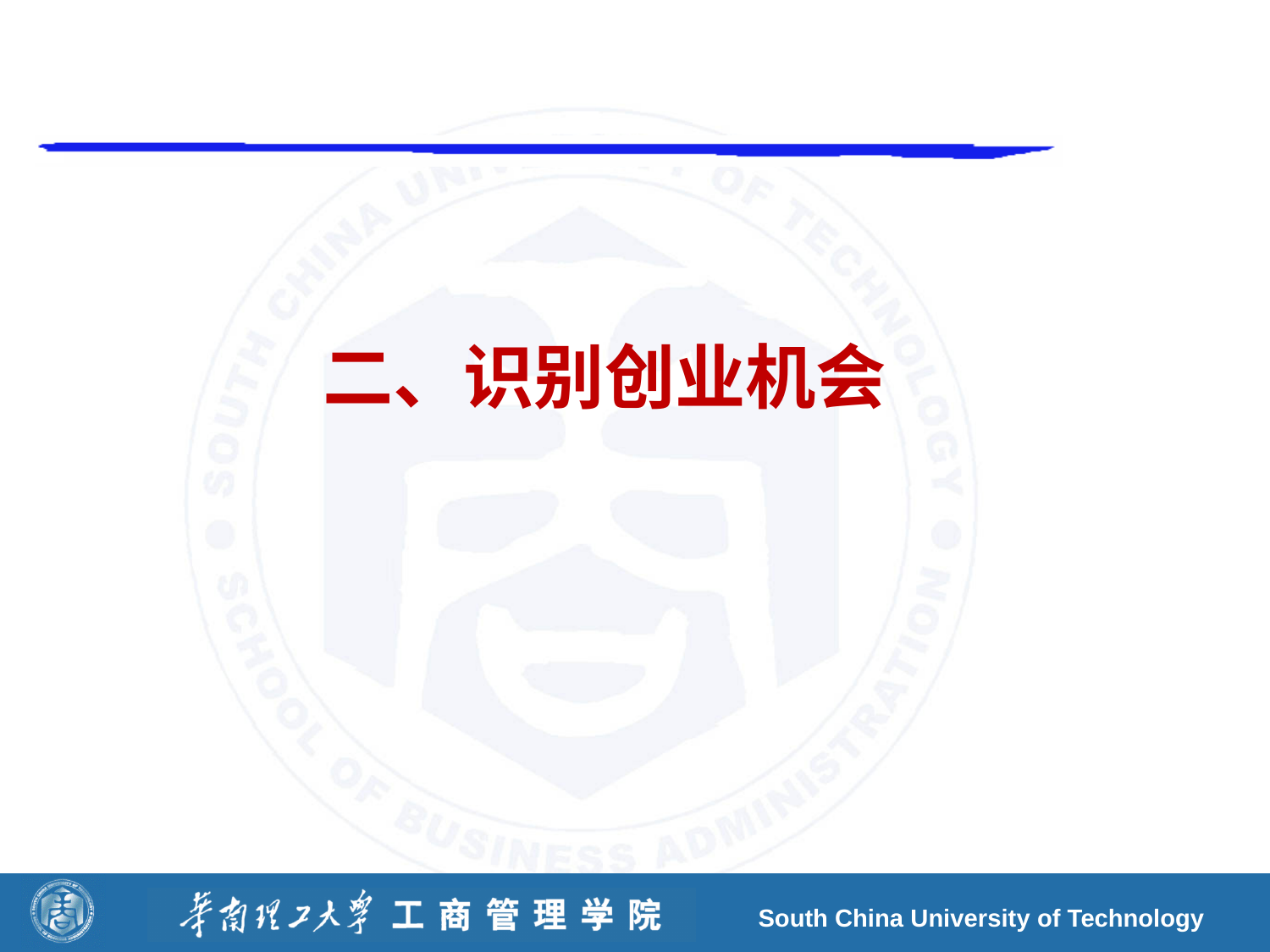

# 二、识别创业机会
South China University of Technology